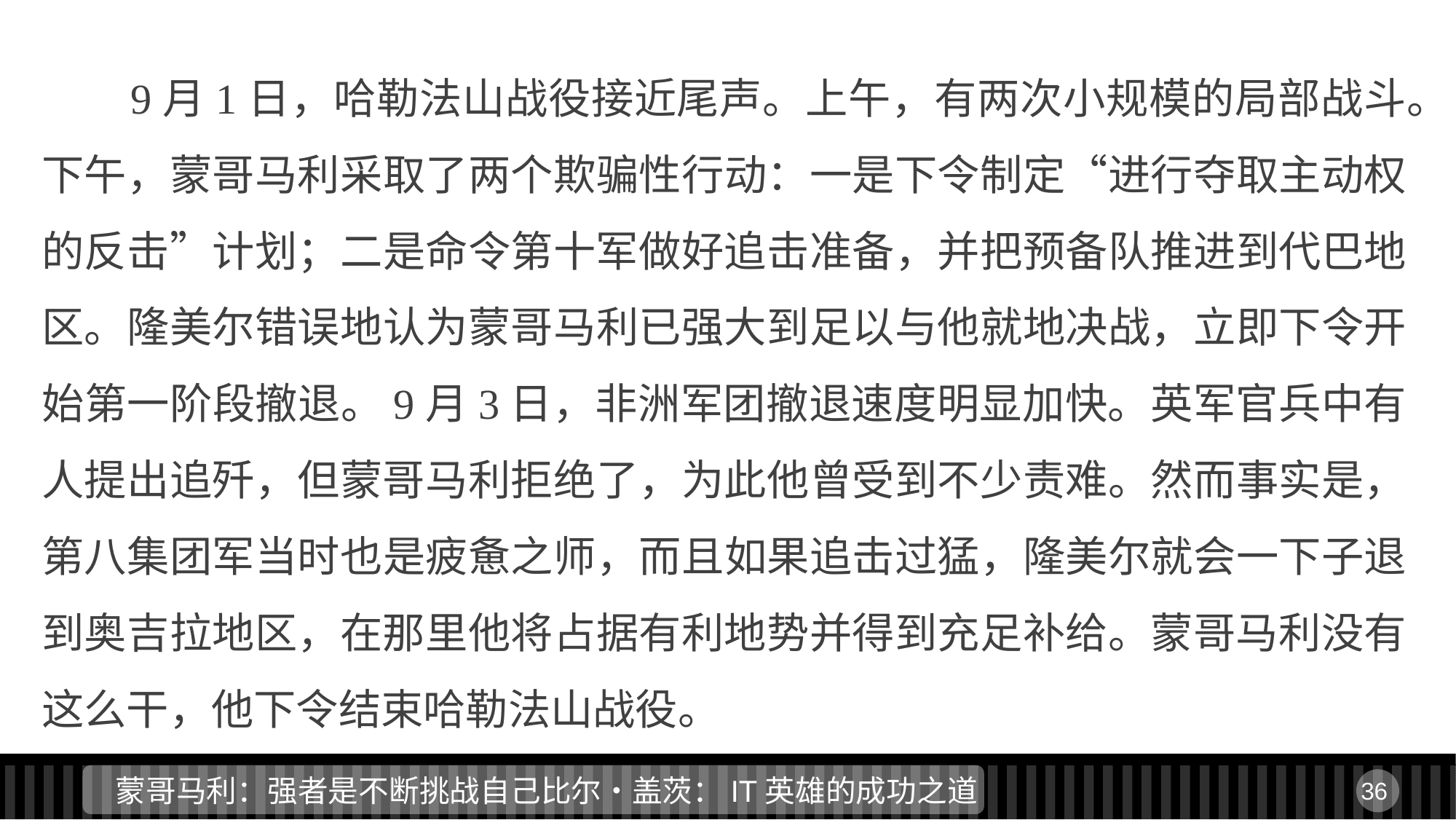

9月1日，哈勒法山战役接近尾声。上午，有两次小规模的局部战斗。下午，蒙哥马利采取了两个欺骗性行动：一是下令制定“进行夺取主动权的反击”计划；二是命令第十军做好追击准备，并把预备队推进到代巴地区。隆美尔错误地认为蒙哥马利已强大到足以与他就地决战，立即下令开始第一阶段撤退。9月3日，非洲军团撤退速度明显加快。英军官兵中有人提出追歼，但蒙哥马利拒绝了，为此他曾受到不少责难。然而事实是，第八集团军当时也是疲惫之师，而且如果追击过猛，隆美尔就会一下子退到奥吉拉地区，在那里他将占据有利地势并得到充足补给。蒙哥马利没有这么干，他下令结束哈勒法山战役。